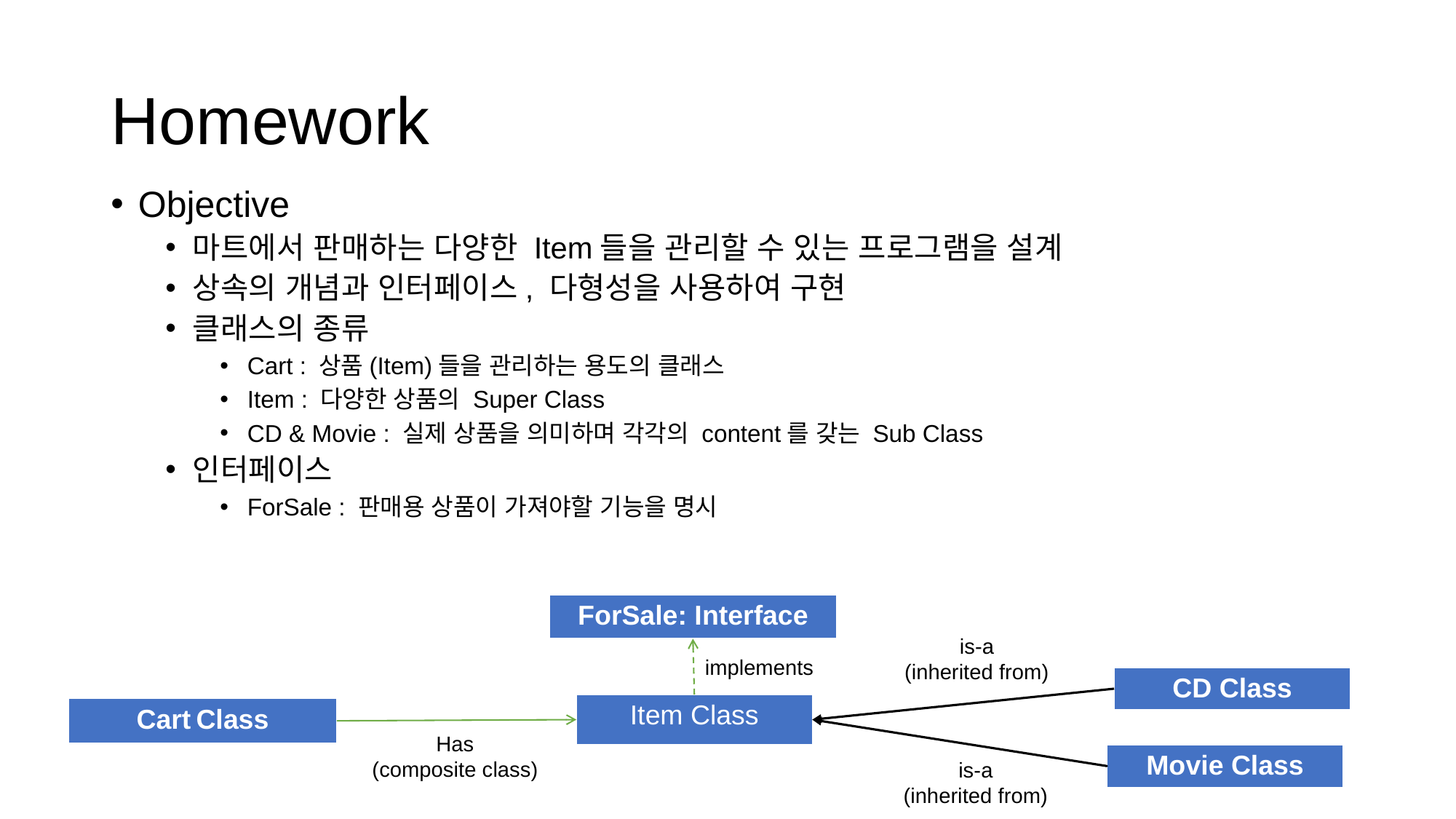

# Homework
Objective
마트에서 판매하는 다양한 Item들을 관리할 수 있는 프로그램을 설계
상속의 개념과 인터페이스, 다형성을 사용하여 구현
클래스의 종류
Cart : 상품(Item)들을 관리하는 용도의 클래스
Item : 다양한 상품의 Super Class
CD & Movie : 실제 상품을 의미하며 각각의 content를 갖는 Sub Class
인터페이스
ForSale : 판매용 상품이 가져야할 기능을 명시
| ForSale: Interface |
| --- |
is-a
(inherited from)
implements
| CD Class |
| --- |
| Item Class |
| --- |
| Cart Class |
| --- |
Has
(composite class)
| Movie Class |
| --- |
is-a
(inherited from)